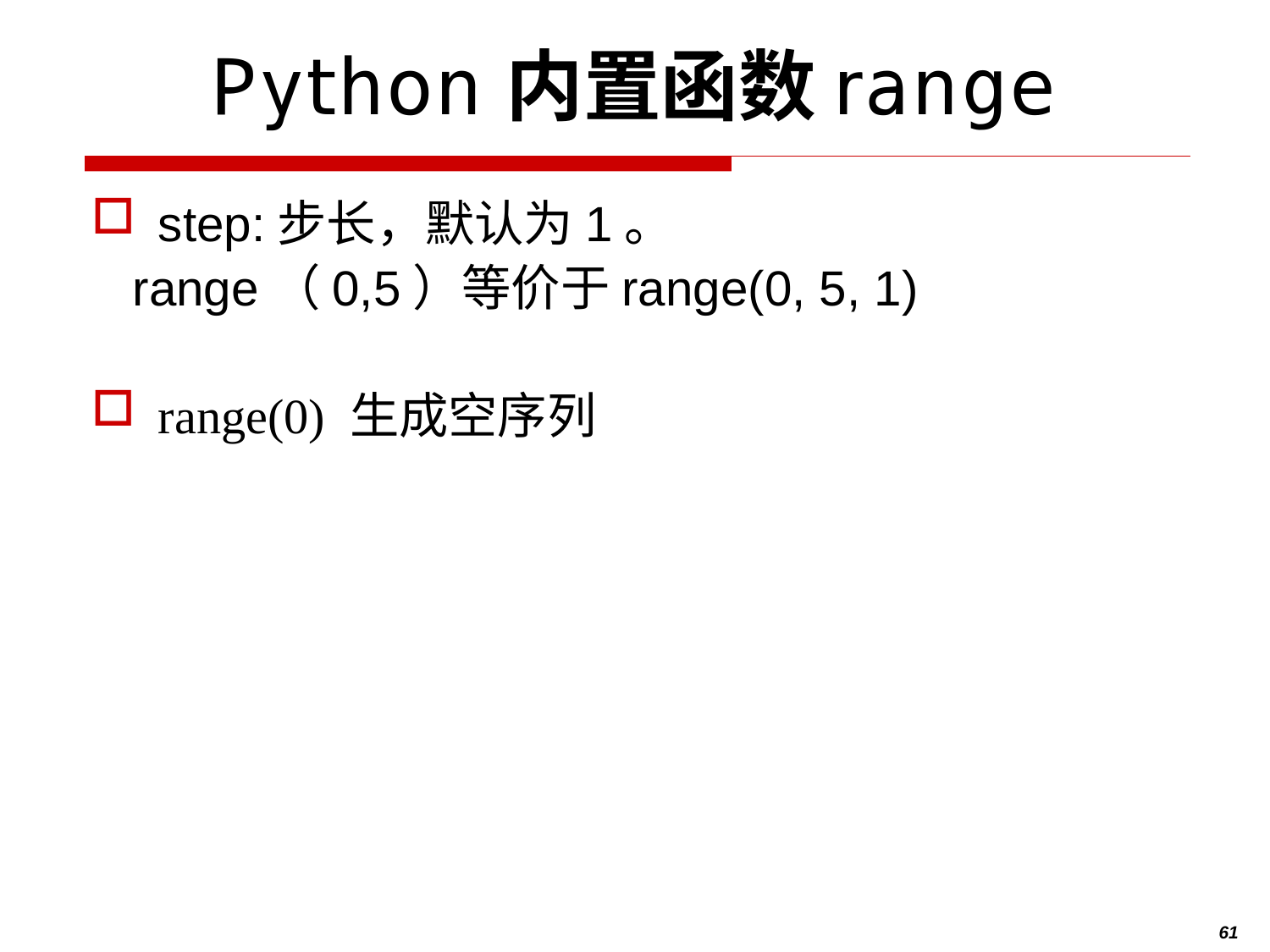

# Python内置函数range
step:步长，默认为1。
   range（0,5）等价于range(0, 5, 1)

range(0) 生成空序列
61